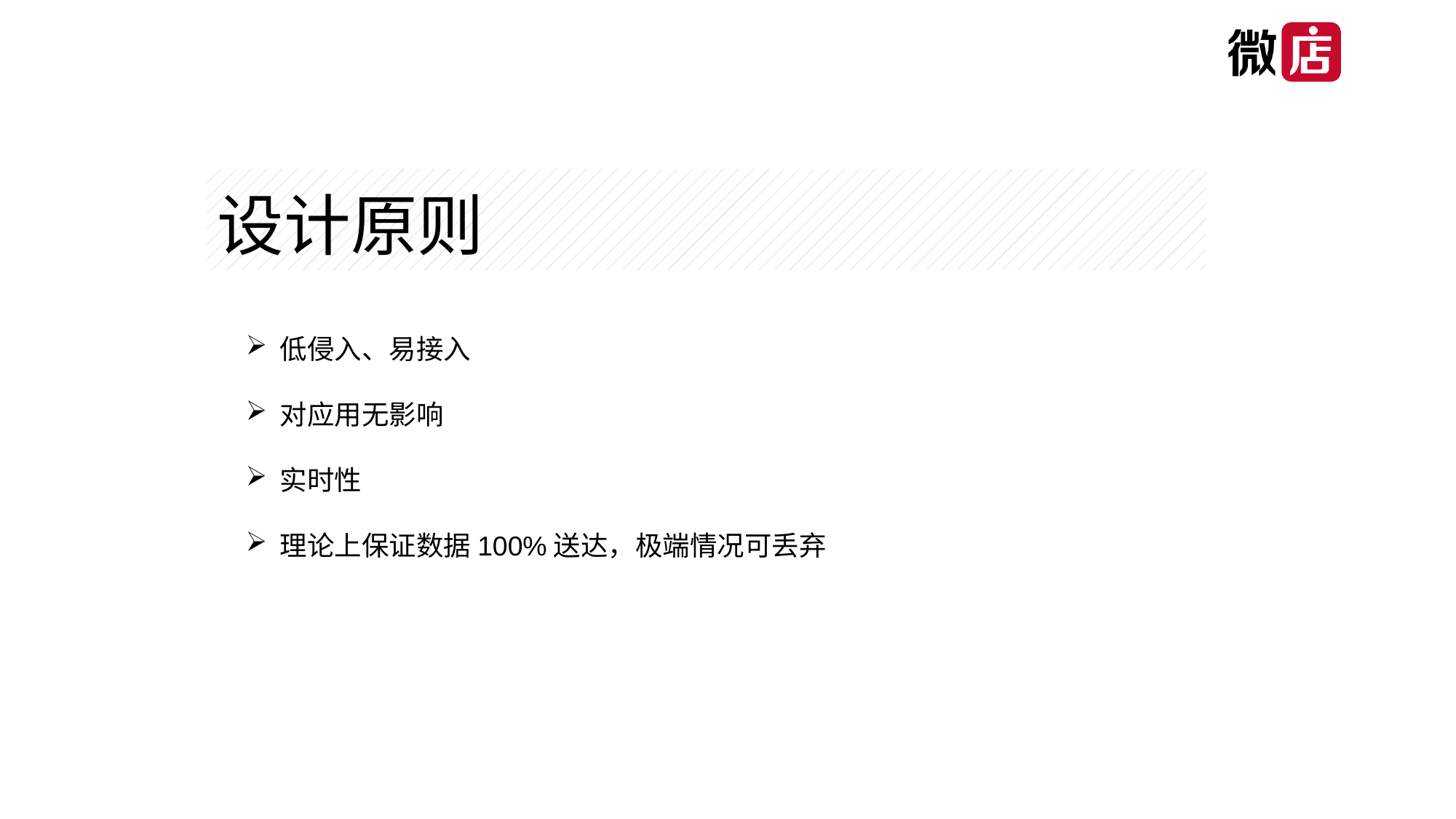

# 设计原则
低侵入、易接入

对应用无影响

实时性

理论上保证数据100%送达，极端情况可丢弃